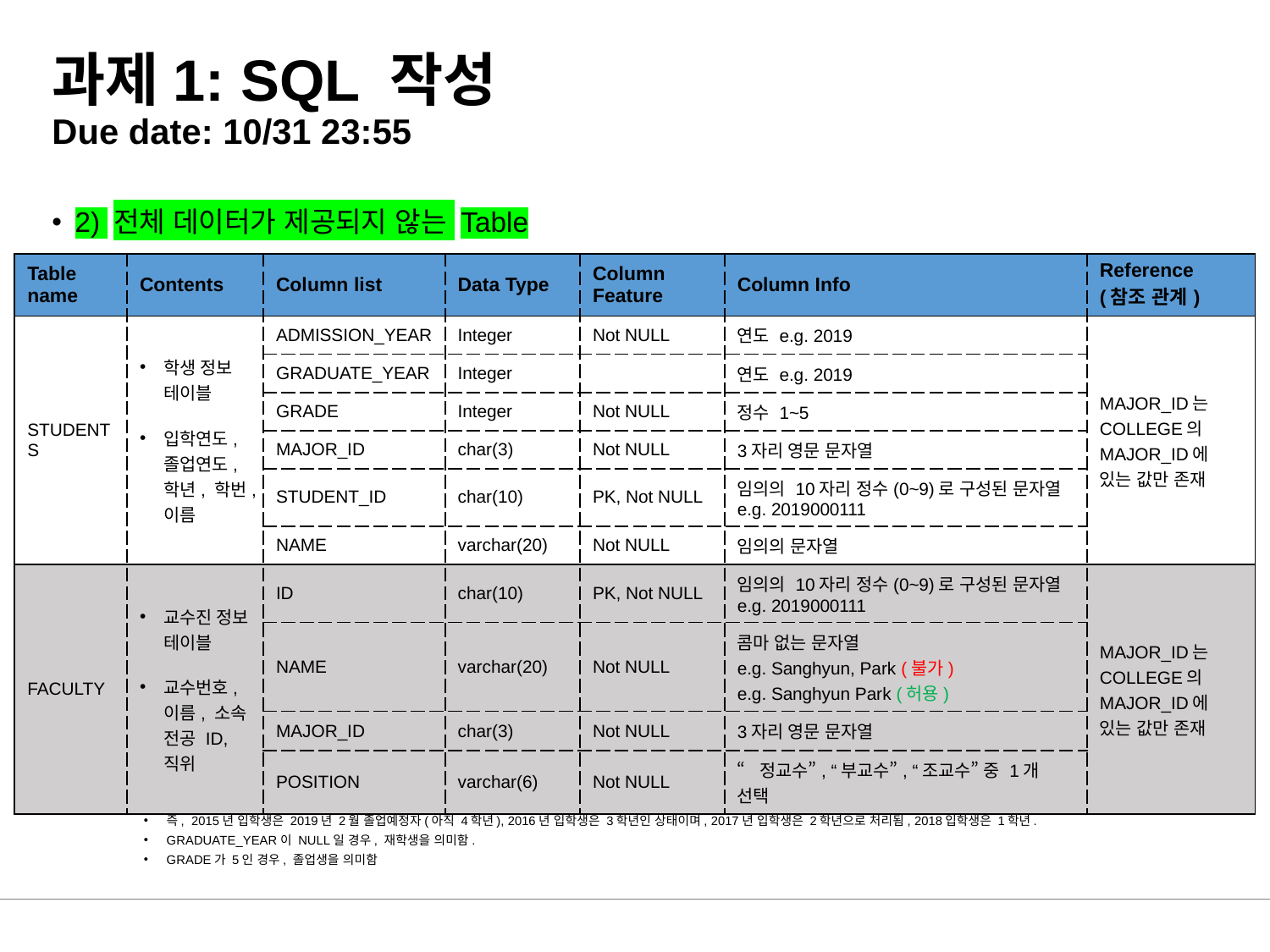

# 과제1: SQL 작성 Due date: 10/31 23:55
2) 전체 데이터가 제공되지 않는 Table

STUDENTS 테이블
휴학생은 존재하지 않으며, 모든 학과에 대해 4년제로 처리함.
현재 시점은 2019년 1학기 직전으로 가정하여, 2015년 입학생은 2018년 4학년으로 일괄 처리함.
즉,  2015년 입학생은 2019년 2월 졸업예정자(아직 4학년), 2016년 입학생은 3학년인 상태이며, 2017년 입학생은 2학년으로 처리됨, 2018입학생은 1학년.
GRADUATE_YEAR이 NULL일 경우, 재학생을 의미함.
GRADE가 5인 경우, 졸업생을 의미함
| Table name | Contents | Column list | Data Type | Column Feature | Column Info | Reference (참조 관계) |
| --- | --- | --- | --- | --- | --- | --- |
| STUDENTS | 학생 정보 테이블 입학연도, 졸업연도,학년, 학번,이름 | ADMISSION\_YEAR | Integer | Not NULL | 연도 e.g. 2019 | MAJOR\_ID는 COLLEGE의 MAJOR\_ID에 있는 값만 존재 |
|  |  | GRADUATE\_YEAR | Integer |  | 연도 e.g. 2019 |  |
|  |  | GRADE | Integer | Not NULL | 정수 1~5 |  |
|  |  | MAJOR\_ID | char(3) | Not NULL | 3자리 영문 문자열 |  |
|  |  | STUDENT\_ID | char(10) | PK, Not NULL | 임의의 10자리 정수(0~9)로 구성된 문자열 e.g. 2019000111 |  |
|  |  | NAME | varchar(20) | Not NULL | 임의의 문자열 |  |
| FACULTY | 교수진 정보 테이블 교수번호, 이름, 소속 전공 ID, 직위 | ID | char(10) | PK, Not NULL | 임의의 10자리 정수(0~9)로 구성된 문자열 e.g. 2019000111 | MAJOR\_ID는 COLLEGE의 MAJOR\_ID에 있는 값만 존재 |
|  |  | NAME | varchar(20) | Not NULL | 콤마 없는 문자열 e.g. Sanghyun, Park (불가) e.g. Sanghyun Park (허용) |  |
|  |  | MAJOR\_ID | char(3) | Not NULL | 3자리 영문 문자열 |  |
|  |  | POSITION | varchar(6) | Not NULL | “정교수”, “부교수”, “조교수” 중 1개 선택 |  |